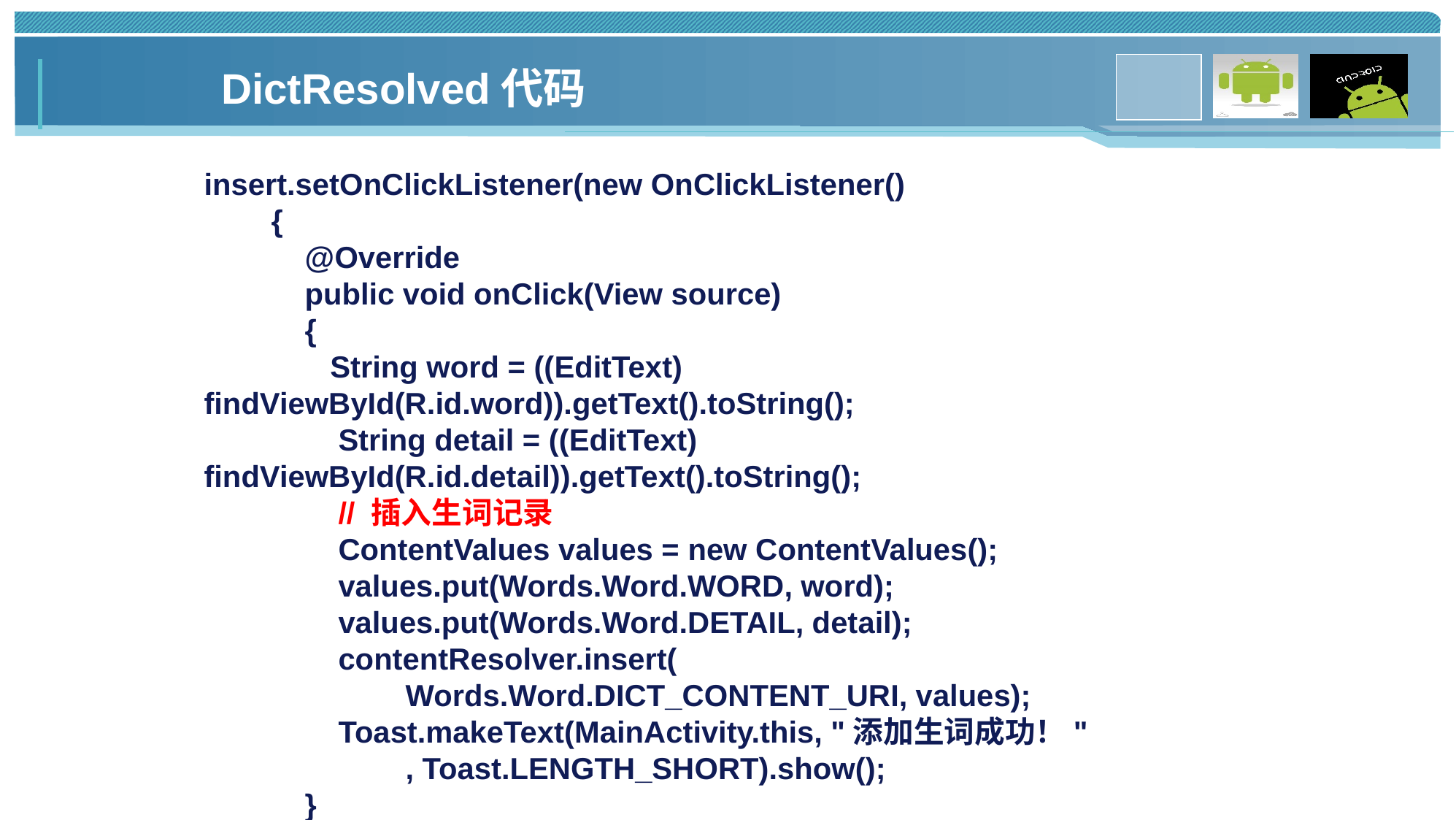

DictResolved代码
insert.setOnClickListener(new OnClickListener()
        {
            @Override
            public void onClick(View source)
            {
	  String word = ((EditText) findViewById(R.id.word)).getText().toString();
                String detail = ((EditText) findViewById(R.id.detail)).getText().toString();
                // 插入生词记录
                ContentValues values = new ContentValues();
                values.put(Words.Word.WORD, word);
                values.put(Words.Word.DETAIL, detail);
                contentResolver.insert(
                        Words.Word.DICT_CONTENT_URI, values);
                Toast.makeText(MainActivity.this, "添加生词成功！"
                        , Toast.LENGTH_SHORT).show();
            }
        });